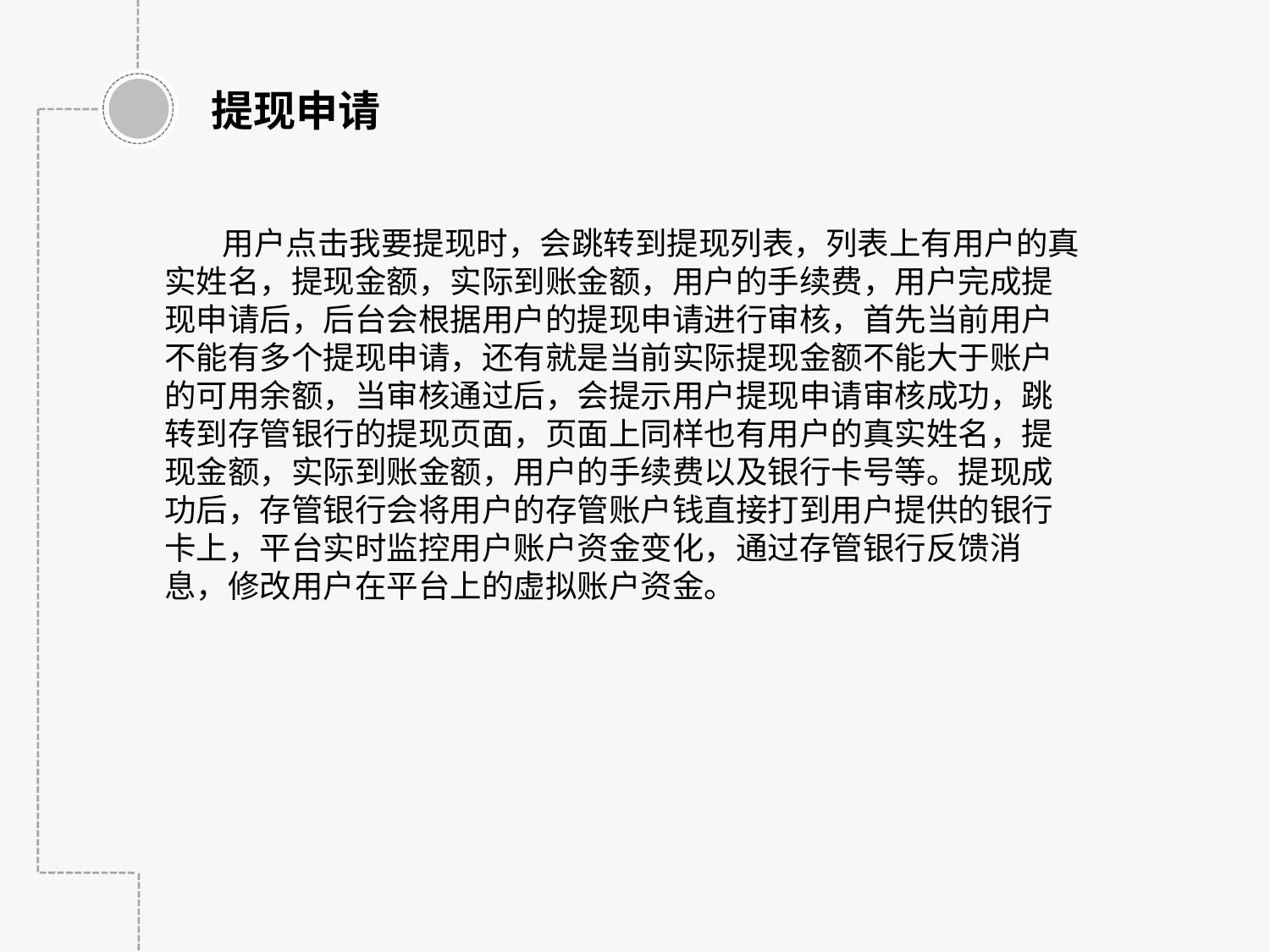

提现申请

       用户点击我要提现时，会跳转到提现列表，列表上有用户的真实姓名，提现金额，实际到账金额，用户的手续费，用户完成提现申请后，后台会根据用户的提现申请进行审核，首先当前用户不能有多个提现申请，还有就是当前实际提现金额不能大于账户的可用余额，当审核通过后，会提示用户提现申请审核成功，跳转到存管银行的提现页面，页面上同样也有用户的真实姓名，提现金额，实际到账金额，用户的手续费以及银行卡号等。提现成功后，存管银行会将用户的存管账户钱直接打到用户提供的银行卡上，平台实时监控用户账户资金变化，通过存管银行反馈消息，修改用户在平台上的虚拟账户资金。